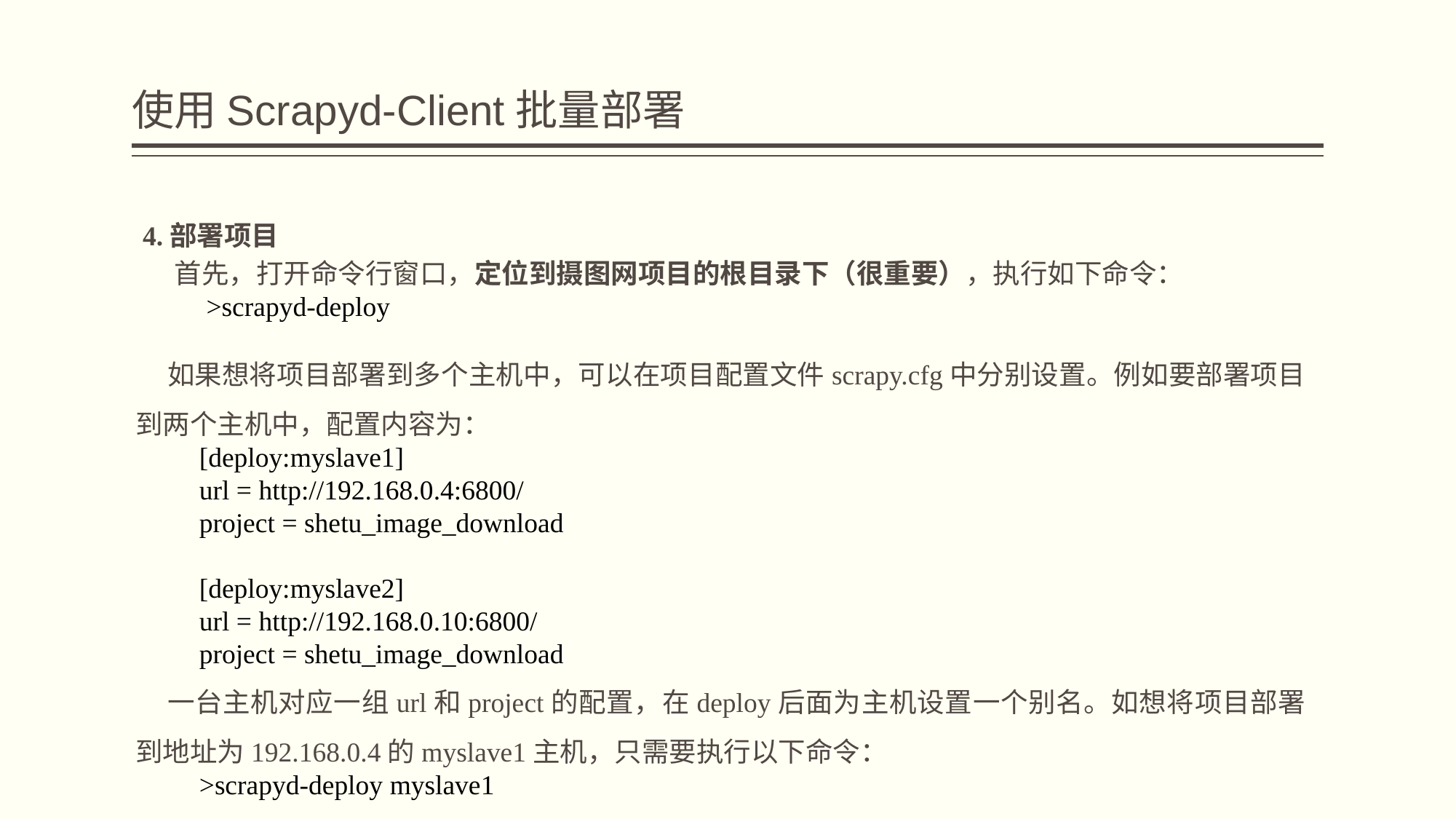

# 使用Scrapyd-Client批量部署
4.部署项目
首先，打开命令行窗口，定位到摄图网项目的根目录下（很重要），执行如下命令：
>scrapyd-deploy
如果想将项目部署到多个主机中，可以在项目配置文件scrapy.cfg中分别设置。例如要部署项目到两个主机中，配置内容为：
[deploy:myslave1]
url = http://192.168.0.4:6800/
project = shetu_image_download

[deploy:myslave2]
url = http://192.168.0.10:6800/
project = shetu_image_download
一台主机对应一组url和project的配置，在deploy后面为主机设置一个别名。如想将项目部署到地址为192.168.0.4的myslave1主机，只需要执行以下命令：
>scrapyd-deploy myslave1